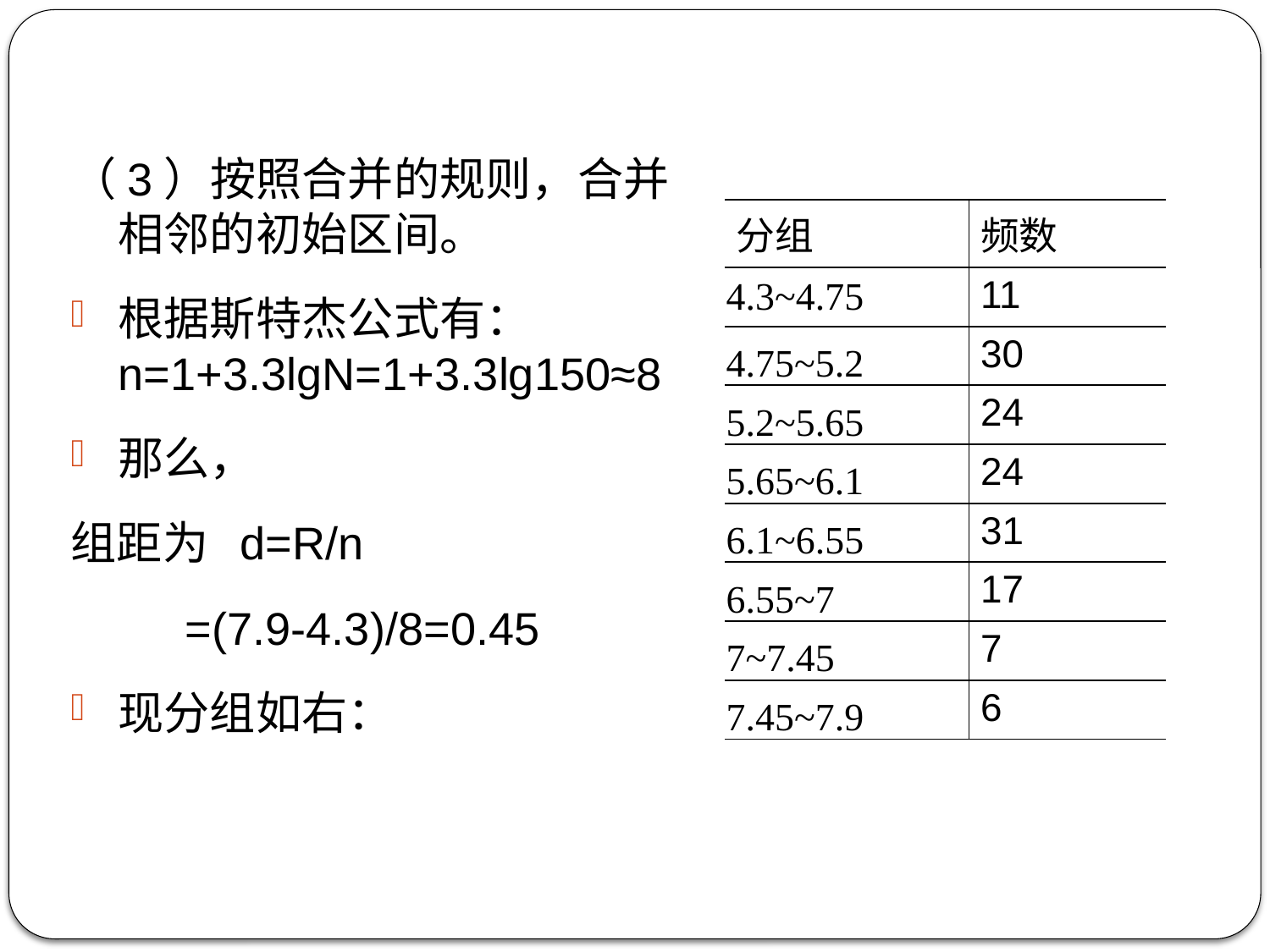

（3）按照合并的规则，合并相邻的初始区间。
根据斯特杰公式有：n=1+3.3lgN=1+3.3lg150≈8
那么，
组距为  d=R/n
         =(7.9-4.3)/8=0.45
现分组如右：

| 分组 | 频数 |
| --- | --- |
| 4.3~4.75 | 11 |
| 4.75~5.2 | 30 |
| 5.2~5.65 | 24 |
| 5.65~6.1 | 24 |
| 6.1~6.55 | 31 |
| 6.55~7 | 17 |
| 7~7.45 | 7 |
| 7.45~7.9 | 6 |
124